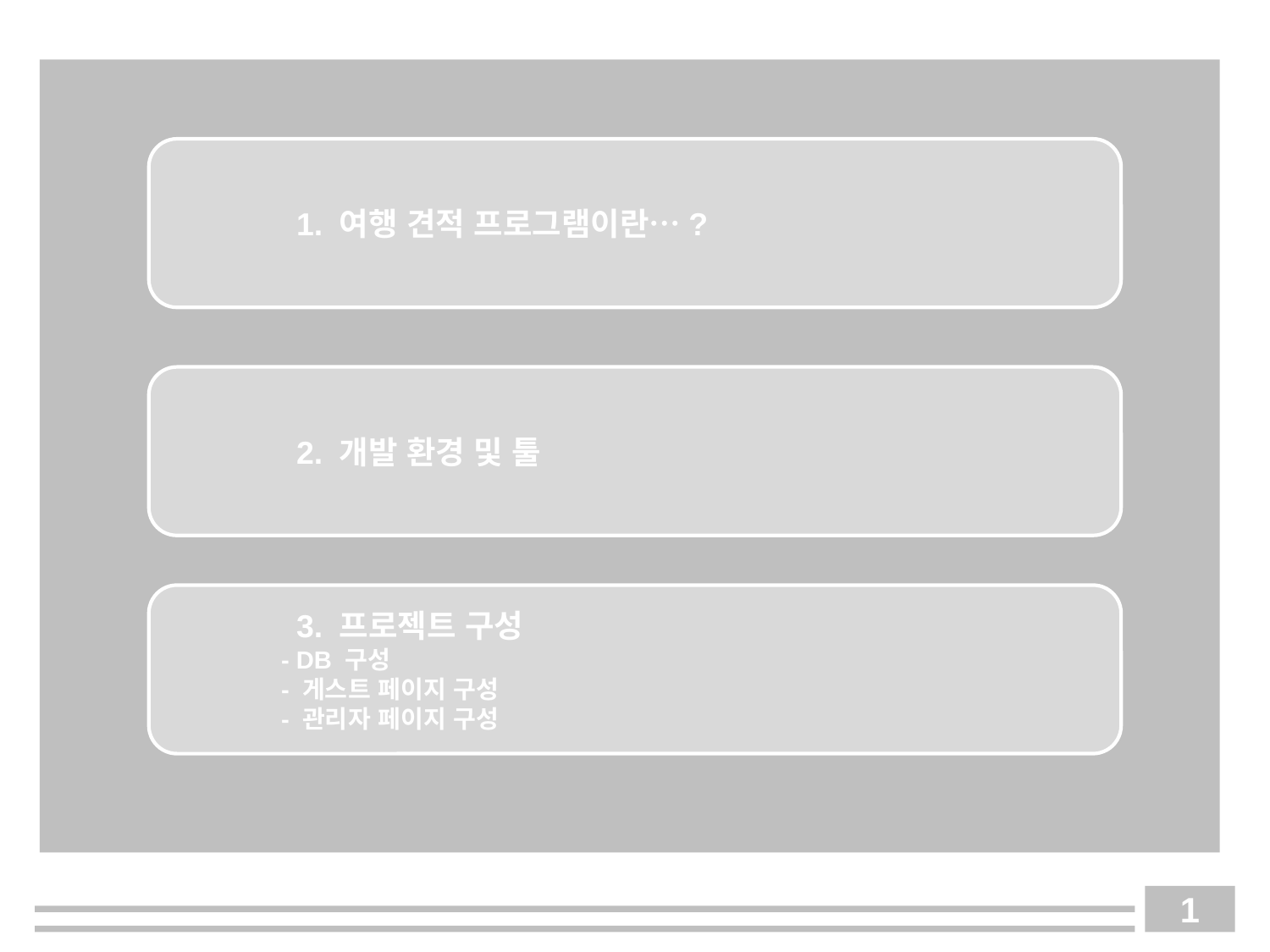

1. 여행 견적 프로그램이란…?
	2. 개발 환경 및 툴
	3. 프로젝트 구성
                - DB 구성
                - 게스트 페이지 구성
                - 관리자 페이지 구성
1